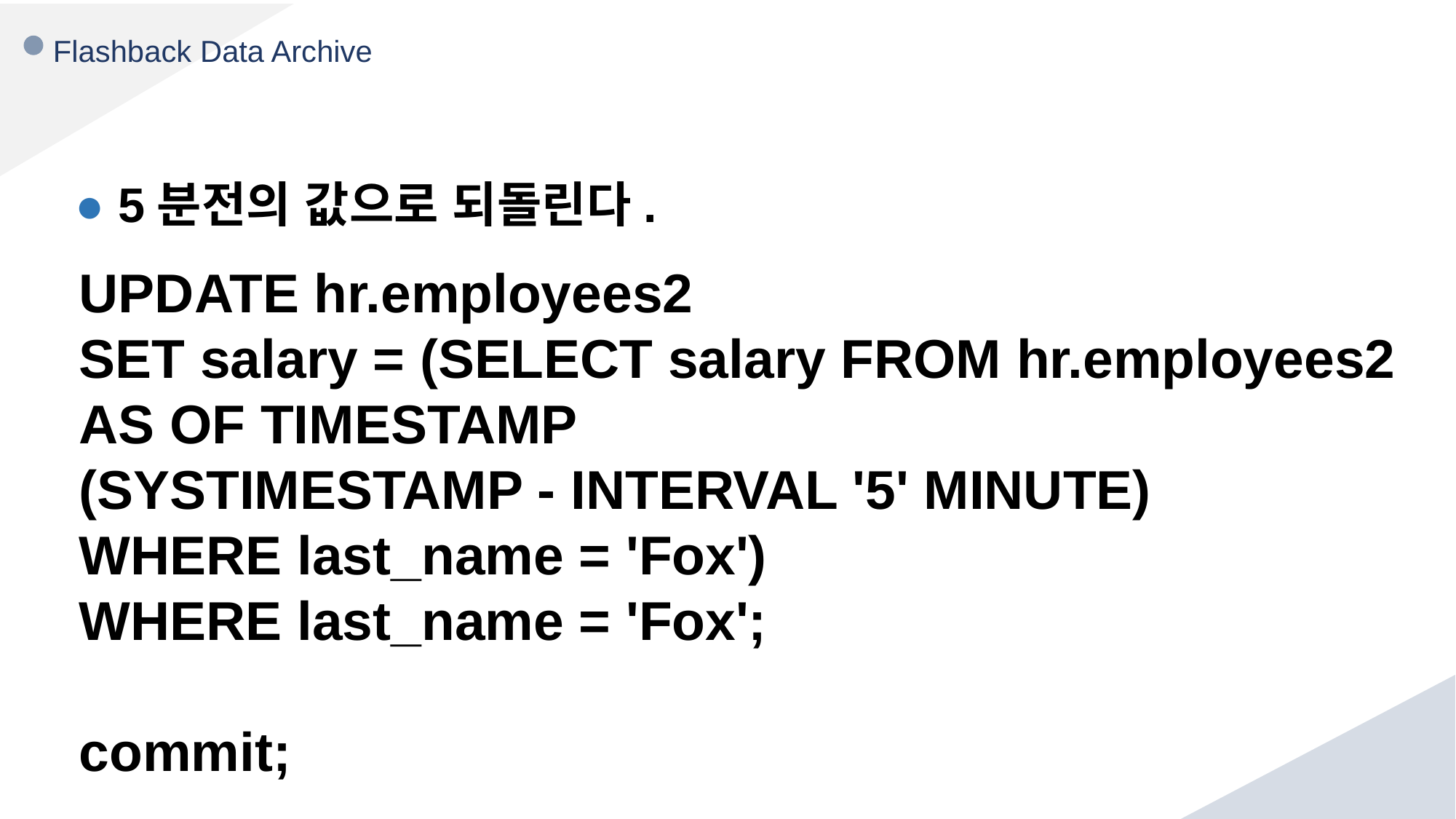

Flashback Data Archive

● 5분전의 값으로 되돌린다.
UPDATE hr.employees2
SET salary = (SELECT salary FROM hr.employees2
AS OF TIMESTAMP
(SYSTIMESTAMP - INTERVAL '5' MINUTE)
WHERE last_name = 'Fox')
WHERE last_name = 'Fox';

commit;